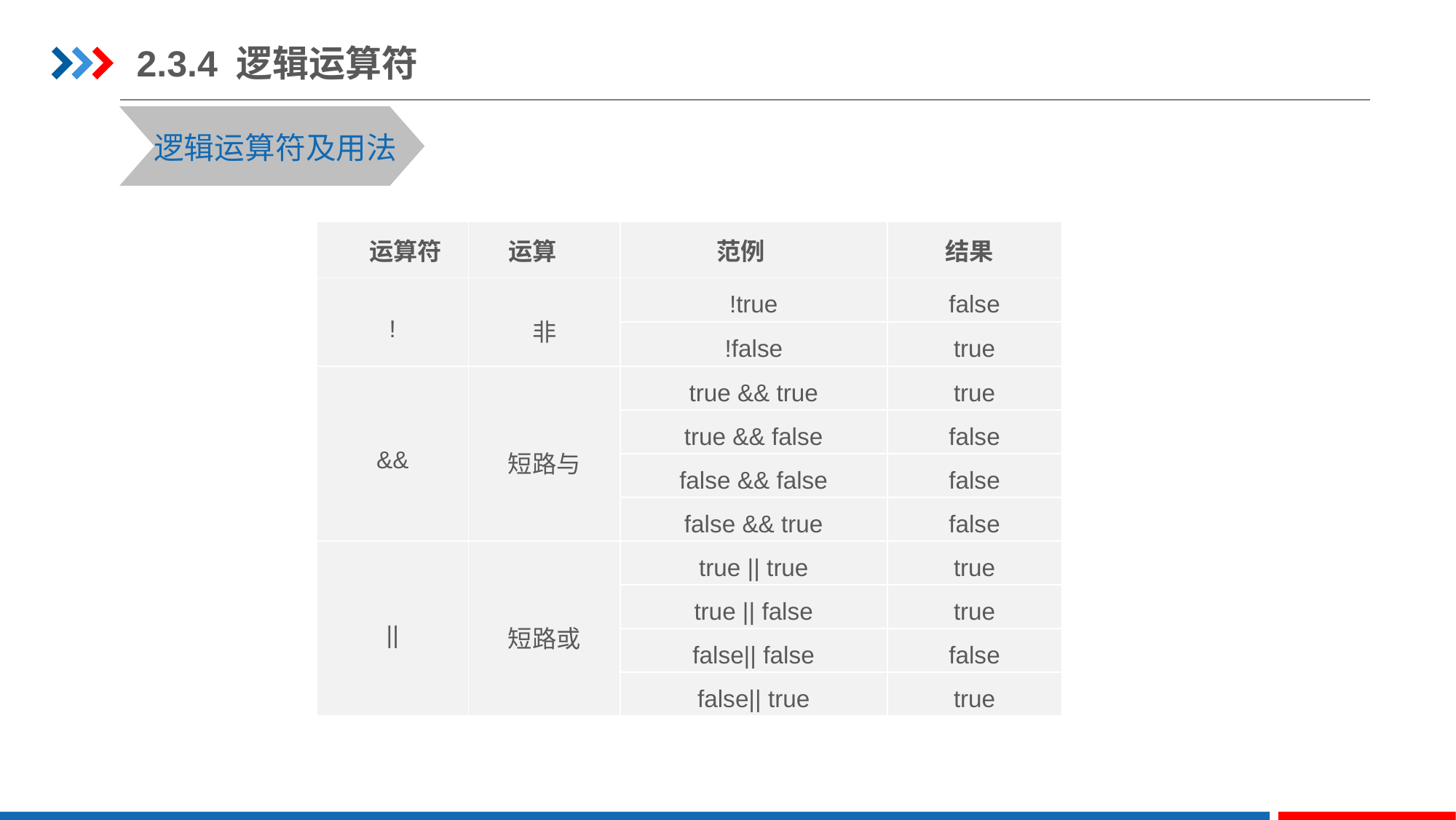

2.3.4 逻辑运算符

逻辑运算符及用法
| 运算符 | 运算 | 范例 | 结果 |
| --- | --- | --- | --- |
| ! | 非 | !true | false |
|  |  | !false | true |
| && | 短路与 | true && true | true |
|  |  | true && false | false |
|  |  | false && false | false |
|  |  | false && true | false |
| || | 短路或 | true || true | true |
|  |  | true || false | true |
|  |  | false|| false | false |
|  |  | false|| true | true |